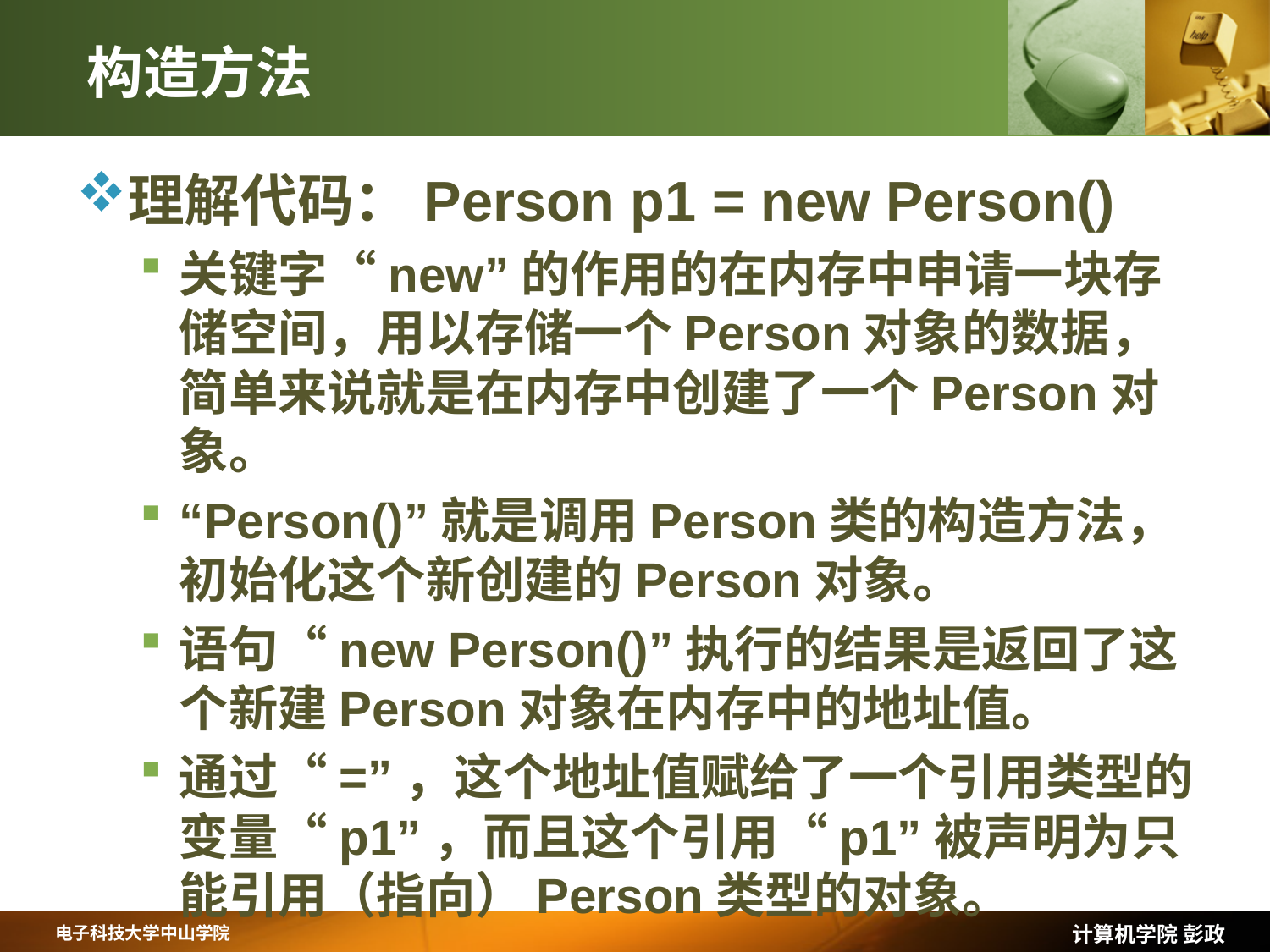

# 构造方法
理解代码：Person p1 = new Person()
关键字“new”的作用的在内存中申请一块存储空间，用以存储一个Person对象的数据，简单来说就是在内存中创建了一个Person对象。
“Person()”就是调用Person类的构造方法，初始化这个新创建的Person对象。
语句“new Person()”执行的结果是返回了这个新建Person对象在内存中的地址值。
通过“=”，这个地址值赋给了一个引用类型的变量“p1”，而且这个引用“p1”被声明为只能引用（指向）Person类型的对象。
计算机学院 彭政
电子科技大学中山学院